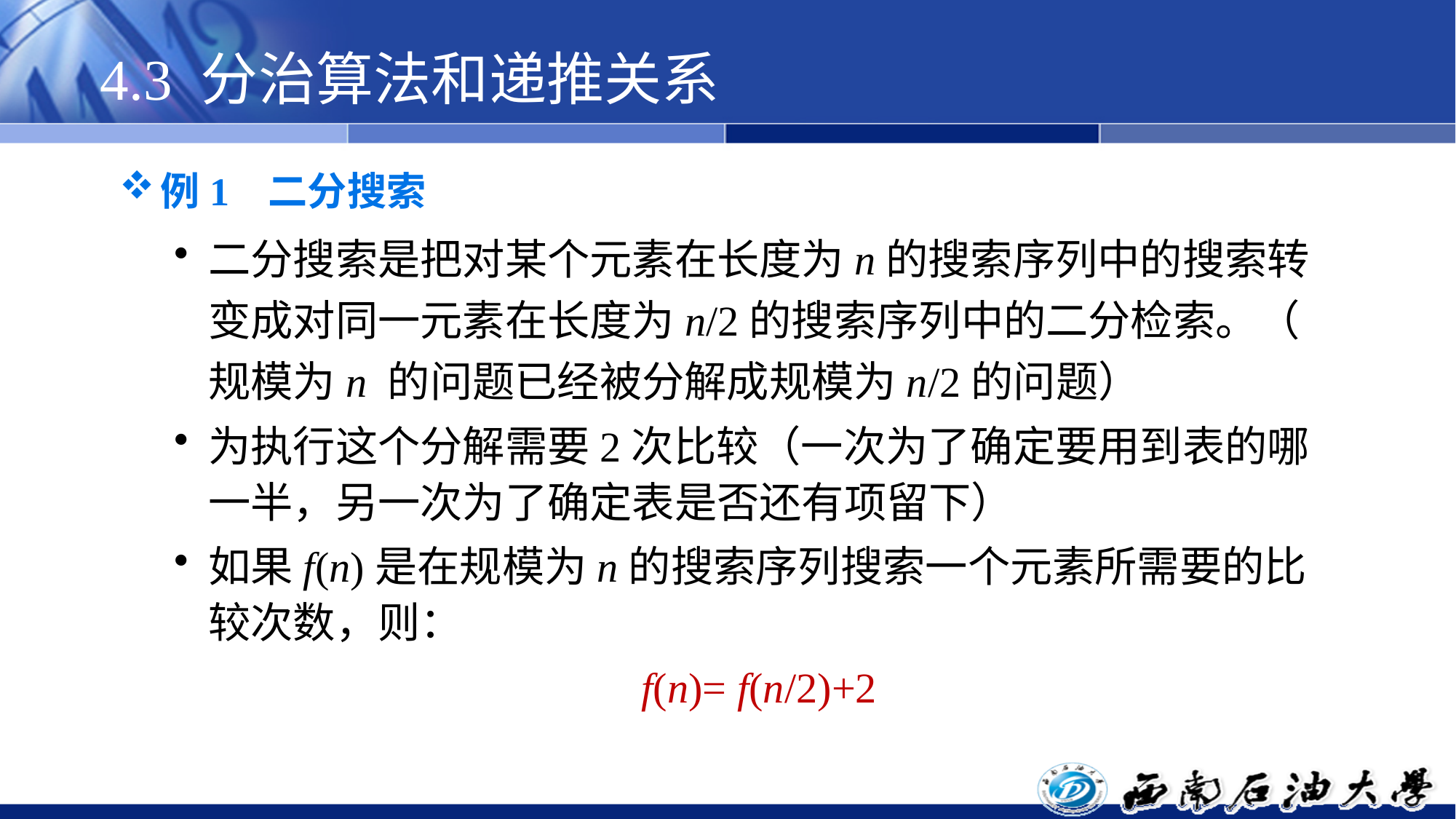

# 4.3 分治算法和递推关系
例1   二分搜索
二分搜索是把对某个元素在长度为n的搜索序列中的搜索转变成对同一元素在长度为n/2的搜索序列中的二分检索。（ 规模为n 的问题已经被分解成规模为n/2的问题）
为执行这个分解需要2次比较（一次为了确定要用到表的哪一半，另一次为了确定表是否还有项留下）
如果f(n)是在规模为n的搜索序列搜索一个元素所需要的比较次数，则：
f(n)= f(n/2)+2